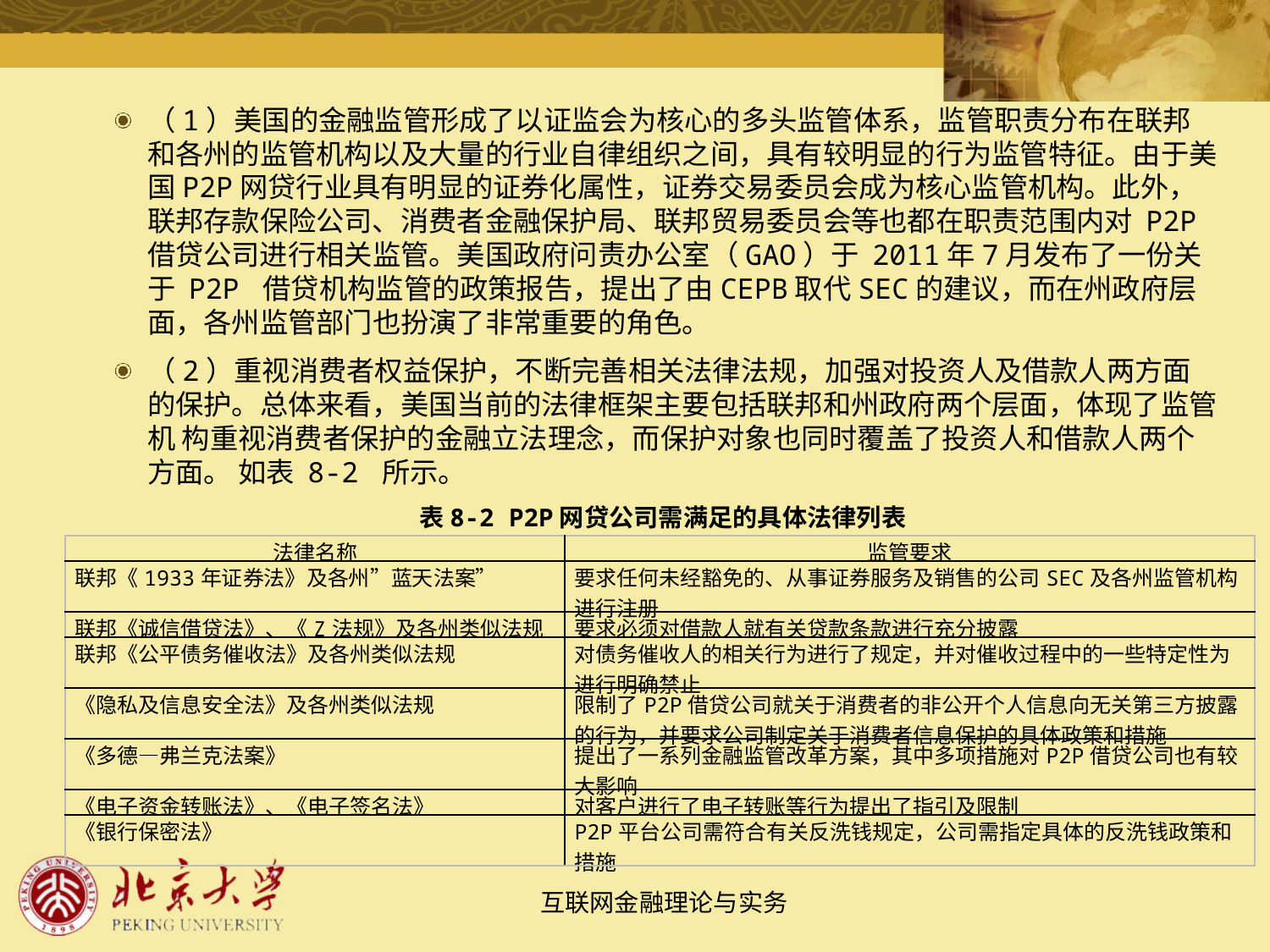

（1）美国的金融监管形成了以证监会为核心的多头监管体系，监管职责分布在联邦和各州的监管机构以及大量的行业自律组织之间，具有较明显的行为监管特征。由于美国P2P网贷行业具有明显的证券化属性，证券交易委员会成为核心监管机构。此外，联邦存款保险公司、消费者金融保护局、联邦贸易委员会等也都在职责范围内对 P2P借贷公司进行相关监管。美国政府问责办公室（GAO）于 2011年7月发布了一份关于 P2P 借贷机构监管的政策报告，提出了由CEPB取代SEC的建议，而在州政府层面，各州监管部门也扮演了非常重要的角色。
（2）重视消费者权益保护，不断完善相关法律法规，加强对投资人及借款人两方面的保护。总体来看，美国当前的法律框架主要包括联邦和州政府两个层面，体现了监管机 构重视消费者保护的金融立法理念，而保护对象也同时覆盖了投资人和借款人两个方面。 如表 8-2 所示。
表8-2 P2P网贷公司需满足的具体法律列表
| 法律名称 | 监管要求 |
| --- | --- |
| 联邦《1933年证券法》及各州”蓝天法案” | 要求任何未经豁免的、从事证券服务及销售的公司SEC及各州监管机构进行注册 |
| 联邦《诚信借贷法》、《Z法规》及各州类似法规 | 要求必须对借款人就有关贷款条款进行充分披露 |
| 联邦《公平债务催收法》及各州类似法规 | 对债务催收人的相关行为进行了规定，并对催收过程中的一些特定性为进行明确禁止 |
| 《隐私及信息安全法》及各州类似法规 | 限制了P2P借贷公司就关于消费者的非公开个人信息向无关第三方披露的行为，并要求公司制定关于消费者信息保护的具体政策和措施 |
| 《多德—弗兰克法案》 | 提出了一系列金融监管改革方案，其中多项措施对P2P借贷公司也有较大影响 |
| 《电子资金转账法》、《电子签名法》 | 对客户进行了电子转账等行为提出了指引及限制 |
| 《银行保密法》 | P2P平台公司需符合有关反洗钱规定，公司需指定具体的反洗钱政策和措施 |